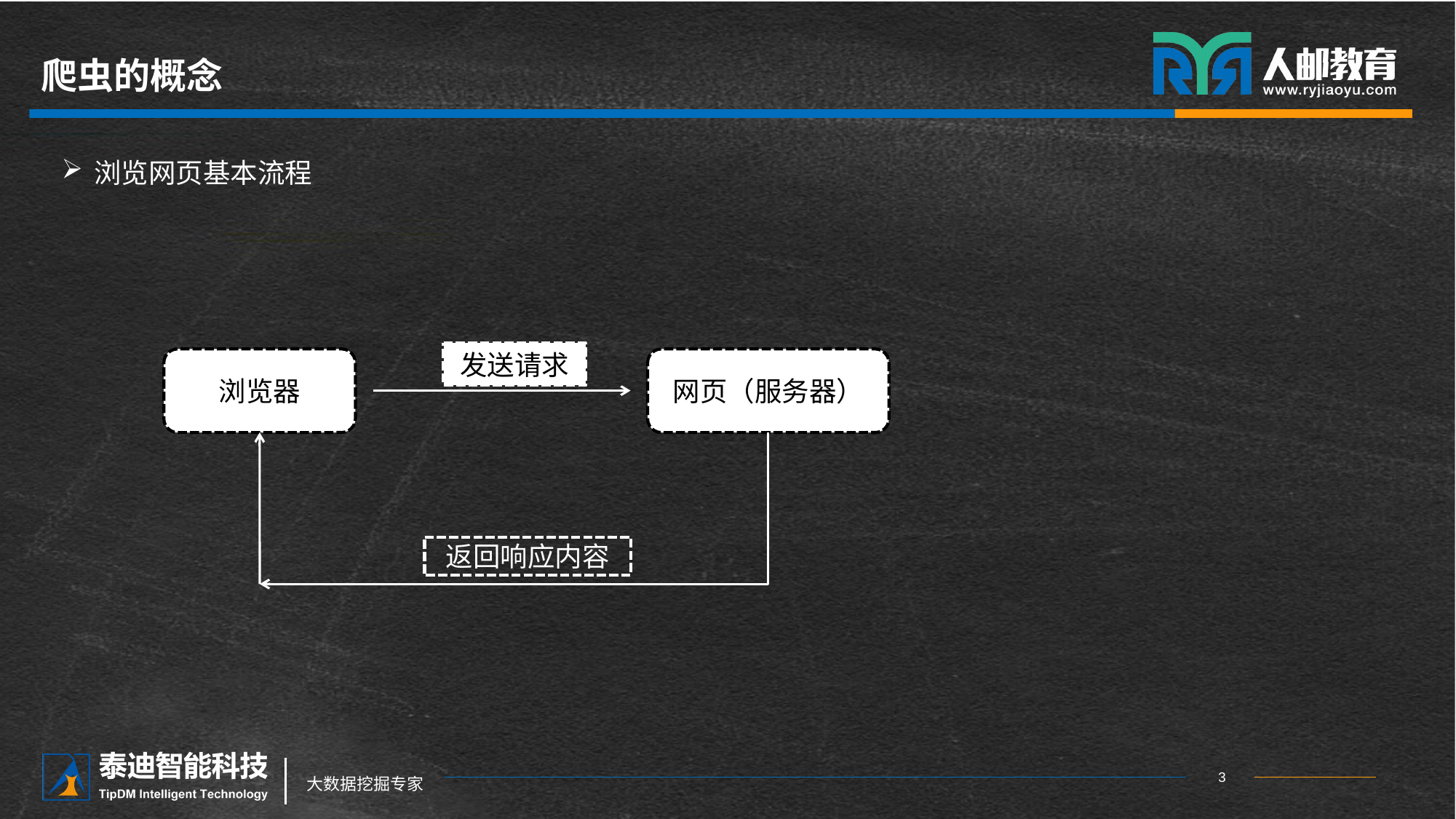

# 爬虫的概念
浏览网页基本流程
发送请求
浏览器
网页（服务器）
返回响应内容